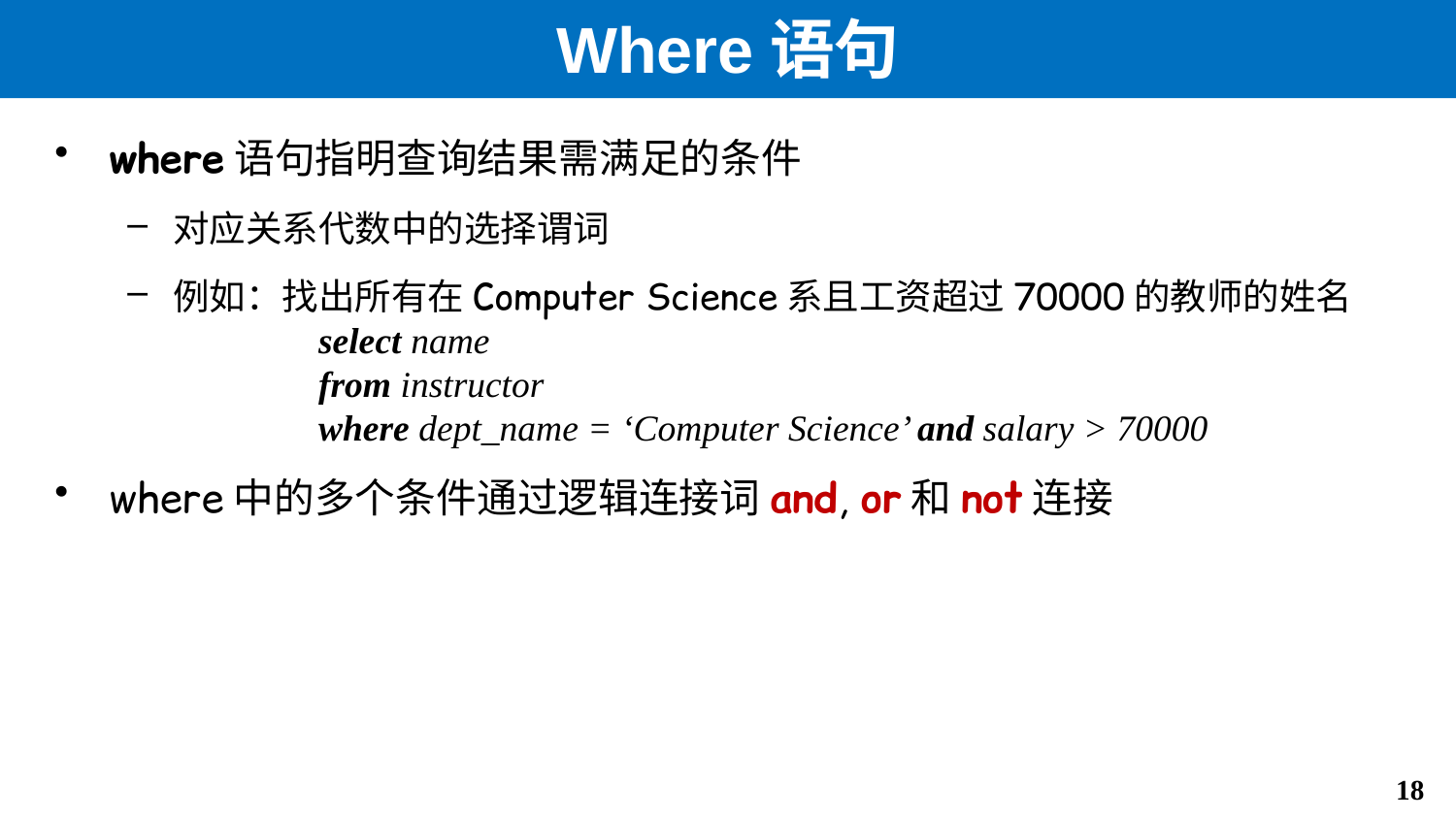

# Where语句
where语句指明查询结果需满足的条件
对应关系代数中的选择谓词
例如：找出所有在Computer Science系且工资超过70000的教师的姓名
	select name
	from instructor
	where dept_name = ‘Computer Science’ and salary > 70000
where中的多个条件通过逻辑连接词and, or和not连接